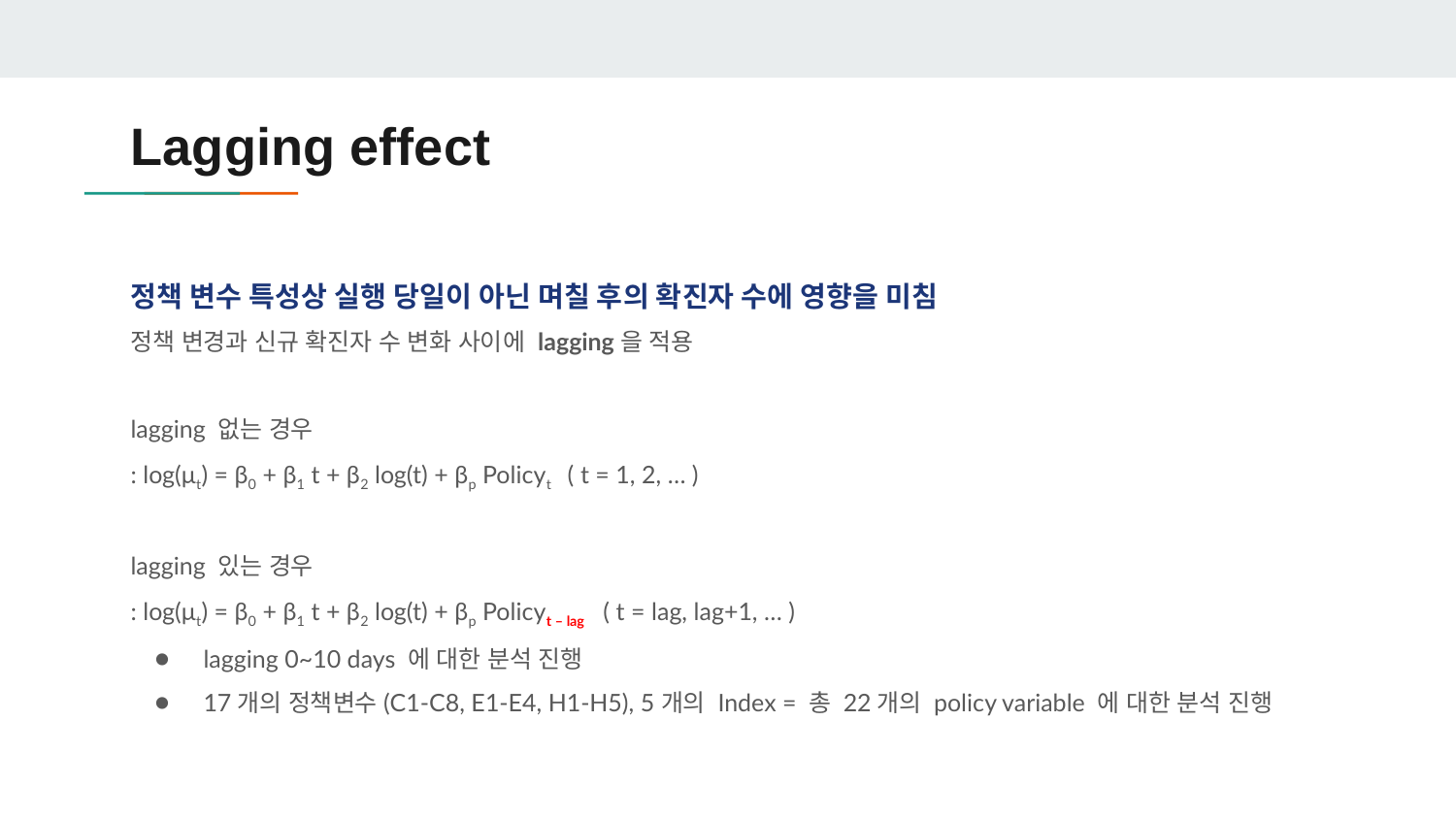

# Lagging effect

정책 변수 특성상 실행 당일이 아닌 며칠 후의 확진자 수에 영향을 미침
정책 변경과 신규 확진자 수 변화 사이에 lagging을 적용

lagging 없는 경우
: log(μt) = β0 + β1 t + β2 log(t) + βp Policyt   ( t = 1, 2, … )

lagging 있는 경우
: log(μt) = β0 + β1 t + β2 log(t) + βp Policyt – lag   ( t = lag, lag+1, … )
lagging 0~10 days 에 대한 분석 진행
17개의 정책변수(C1-C8, E1-E4, H1-H5), 5개의 Index = 총 22개의 policy variable 에 대한 분석 진행